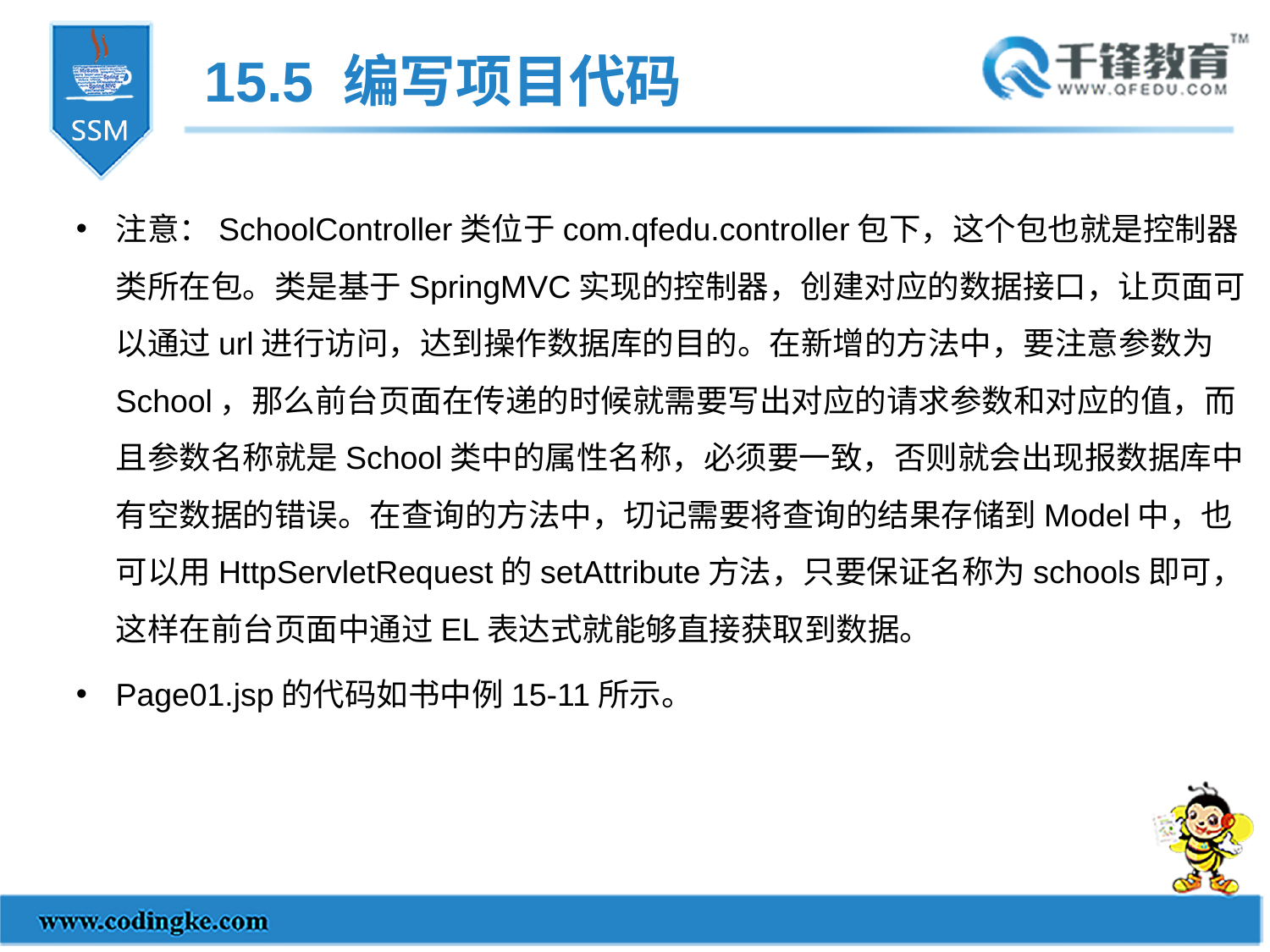

15.5 编写项目代码
注意：SchoolController类位于com.qfedu.controller包下，这个包也就是控制器类所在包。类是基于SpringMVC实现的控制器，创建对应的数据接口，让页面可以通过url进行访问，达到操作数据库的目的。在新增的方法中，要注意参数为School，那么前台页面在传递的时候就需要写出对应的请求参数和对应的值，而且参数名称就是School类中的属性名称，必须要一致，否则就会出现报数据库中有空数据的错误。在查询的方法中，切记需要将查询的结果存储到Model中，也可以用HttpServletRequest的setAttribute方法，只要保证名称为schools即可，这样在前台页面中通过EL表达式就能够直接获取到数据。
Page01.jsp的代码如书中例15-11所示。